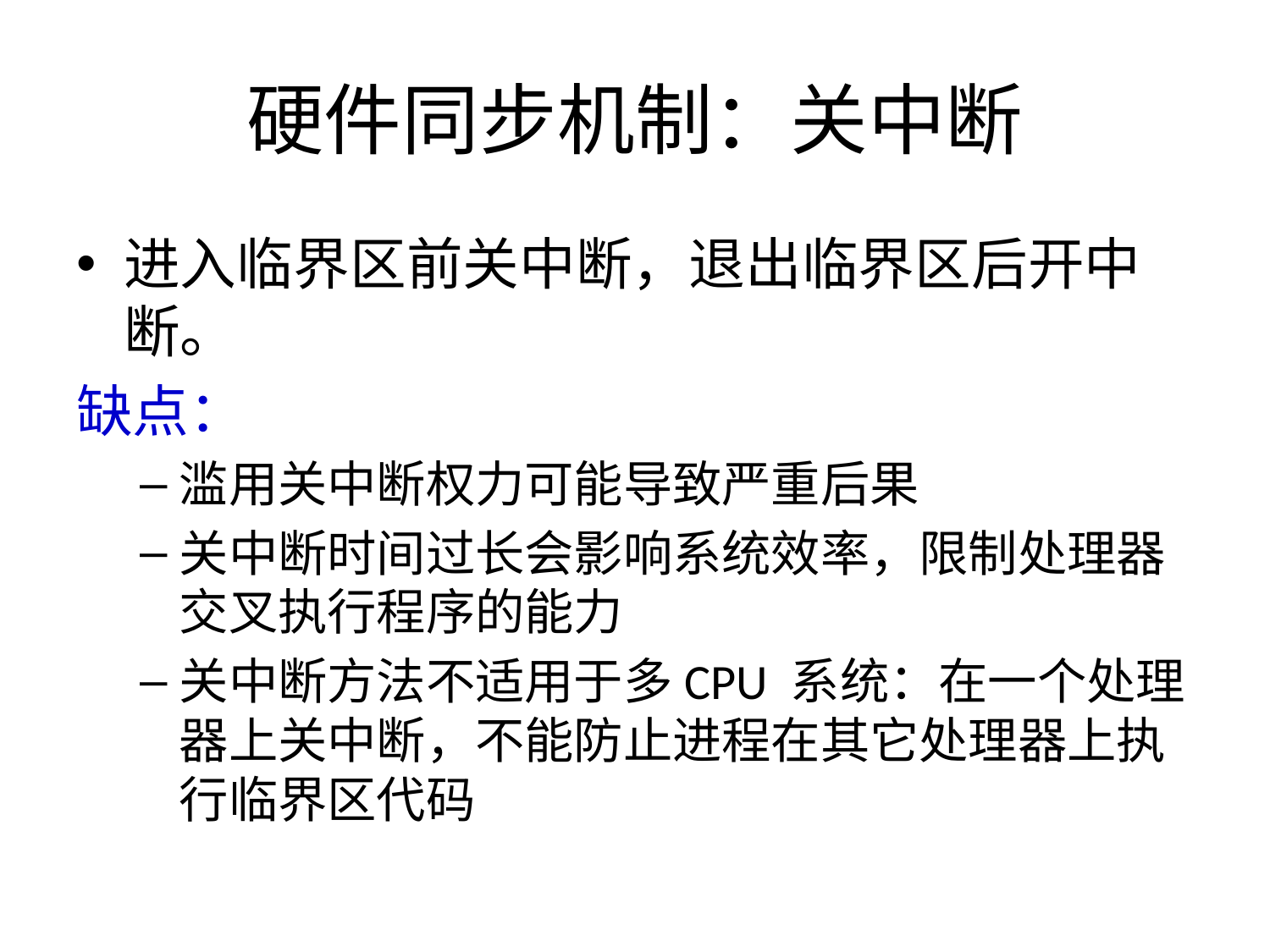

# 硬件同步机制：关中断
进入临界区前关中断，退出临界区后开中断。
缺点：
滥用关中断权力可能导致严重后果
关中断时间过长会影响系统效率，限制处理器交叉执行程序的能力
关中断方法不适用于多CPU 系统：在一个处理器上关中断，不能防止进程在其它处理器上执行临界区代码